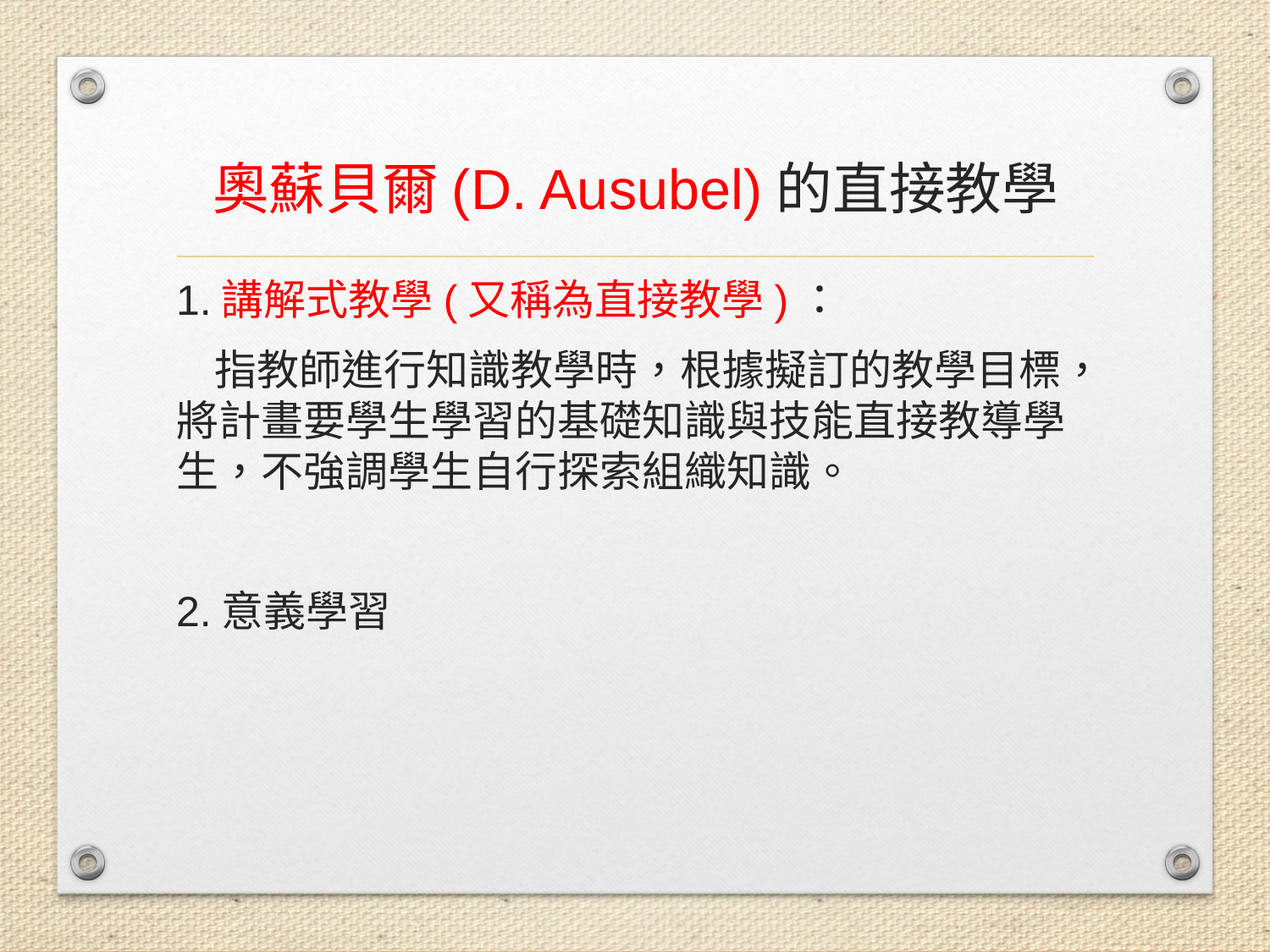

# 奧蘇貝爾(D. Ausubel)的直接教學
1.講解式教學(又稱為直接教學)：
   指教師進行知識教學時，根據擬訂的教學目標，將計畫要學生學習的基礎知識與技能直接教導學生，不強調學生自行探索組織知識。

2.意義學習